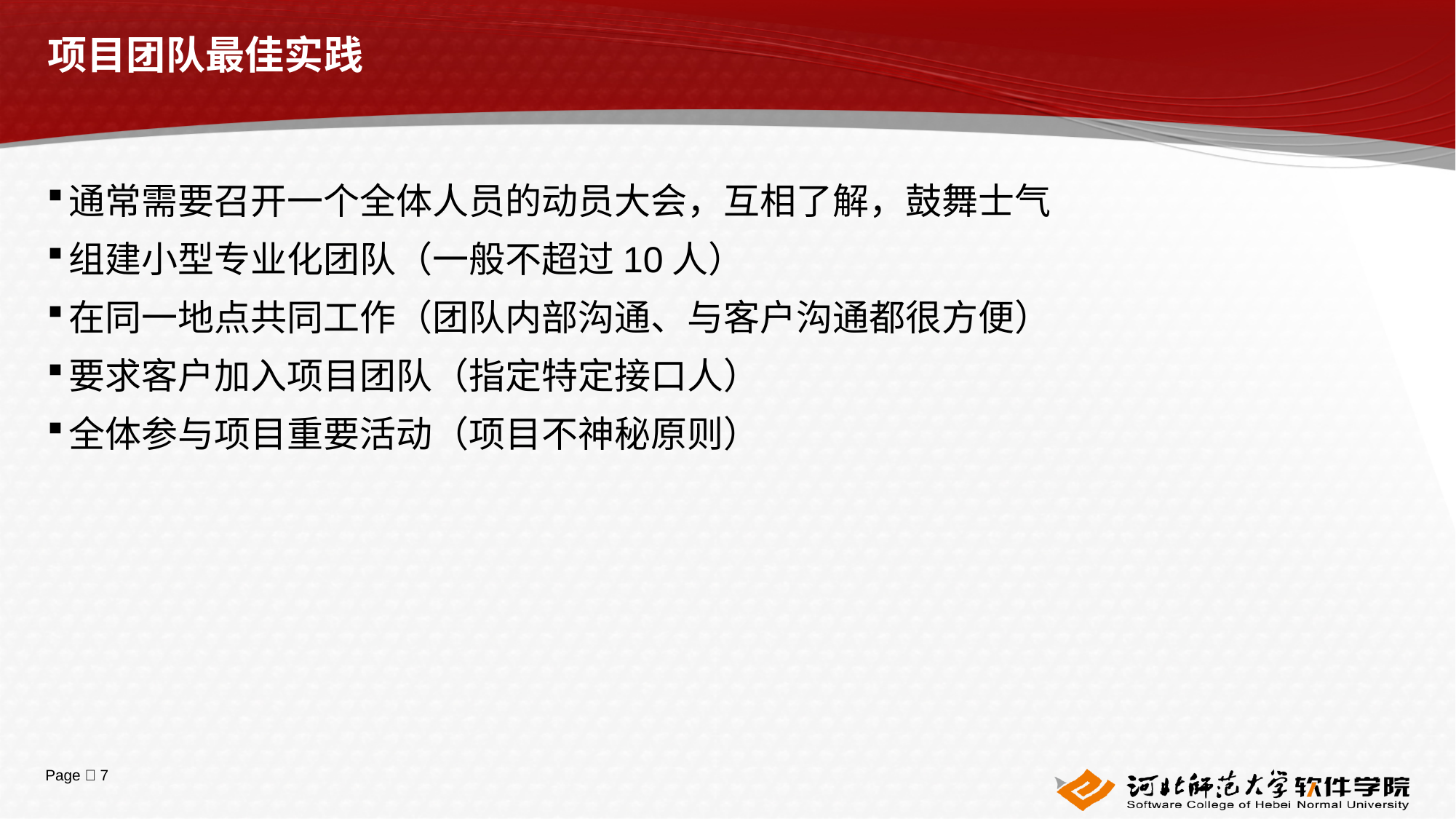

# 项目团队最佳实践
通常需要召开一个全体人员的动员大会，互相了解，鼓舞士气
组建小型专业化团队（一般不超过10人）
在同一地点共同工作（团队内部沟通、与客户沟通都很方便）
要求客户加入项目团队（指定特定接口人）
全体参与项目重要活动（项目不神秘原则）